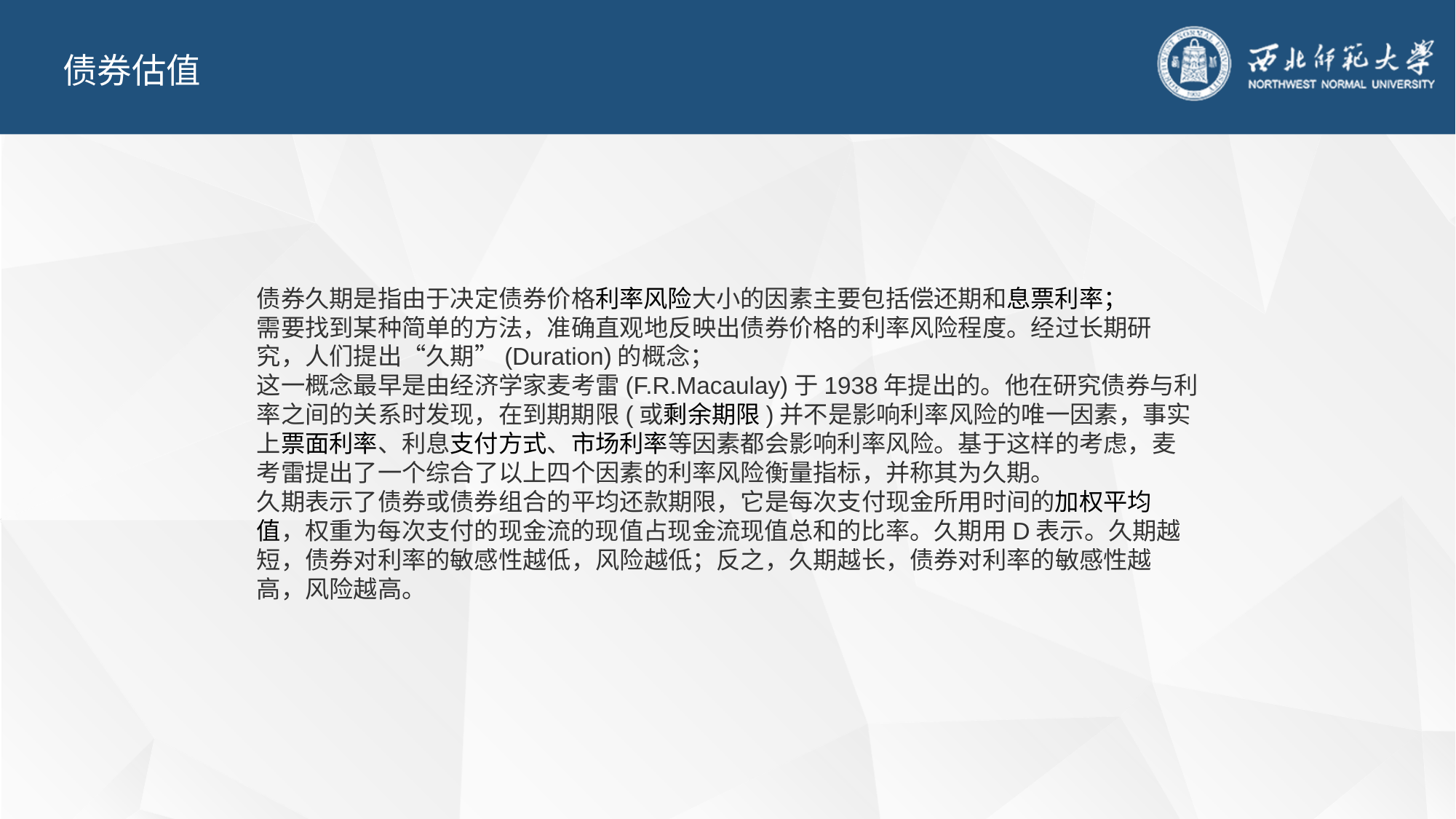

债券估值
债券久期是指由于决定债券价格利率风险大小的因素主要包括偿还期和息票利率；
需要找到某种简单的方法，准确直观地反映出债券价格的利率风险程度。经过长期研究，人们提出“久期”(Duration)的概念；
这一概念最早是由经济学家麦考雷(F.R.Macaulay)于1938年提出的。他在研究债券与利率之间的关系时发现，在到期期限(或剩余期限)并不是影响利率风险的唯一因素，事实上票面利率、利息支付方式、市场利率等因素都会影响利率风险。基于这样的考虑，麦考雷提出了一个综合了以上四个因素的利率风险衡量指标，并称其为久期。
久期表示了债券或债券组合的平均还款期限，它是每次支付现金所用时间的加权平均值，权重为每次支付的现金流的现值占现金流现值总和的比率。久期用D表示。久期越短，债券对利率的敏感性越低，风险越低；反之，久期越长，债券对利率的敏感性越高，风险越高。